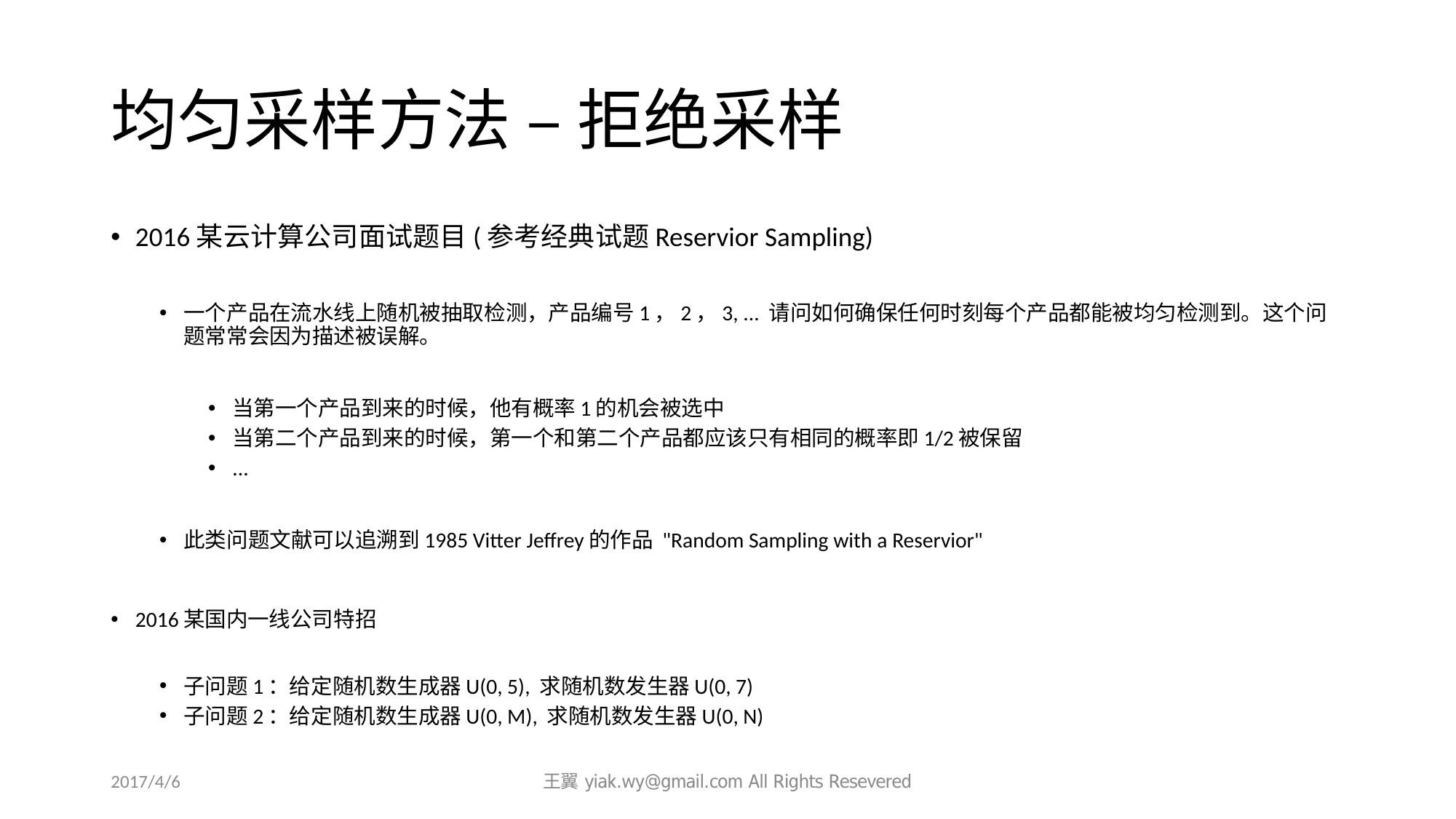

# 均匀采样方法 – 拒绝采样
2016某云计算公司面试题目(参考经典试题Reservior Sampling)

一个产品在流水线上随机被抽取检测，产品编号1，2，3, ... 请问如何确保任何时刻每个产品都能被均匀检测到。这个问题常常会因为描述被误解。

当第一个产品到来的时候，他有概率1的机会被选中
当第二个产品到来的时候，第一个和第二个产品都应该只有相同的概率即1/2被保留
...

此类问题文献可以追溯到1985 Vitter Jeffrey的作品 "Random Sampling with a Reservior"

2016某国内一线公司特招

子问题1：给定随机数生成器U(0, 5), 求随机数发生器U(0, 7)
子问题2：给定随机数生成器U(0, M), 求随机数发生器U(0, N)
2017/4/6
王翼 yiak.wy@gmail.com All Rights Resevered